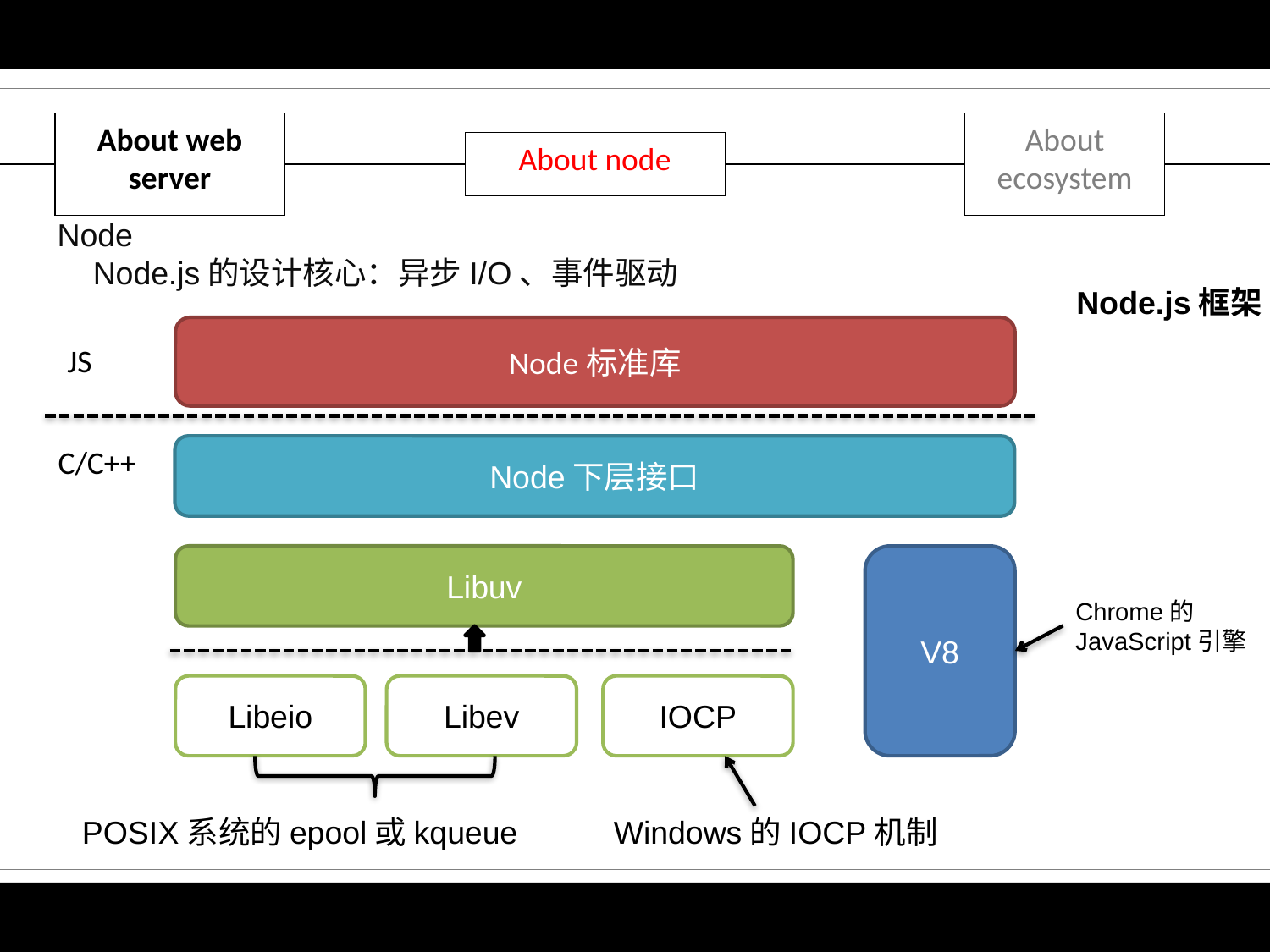

About web server
About node
About ecosystem
Node
    Node.js的设计核心：异步I/O、事件驱动

Node.js框架
Node标准库
JS
C/C++
Node下层接口
Libuv
V8
Chrome的JavaScript引擎

Libeio
Libev
IOCP
POSIX系统的epool或kqueue
Windows的IOCP机制